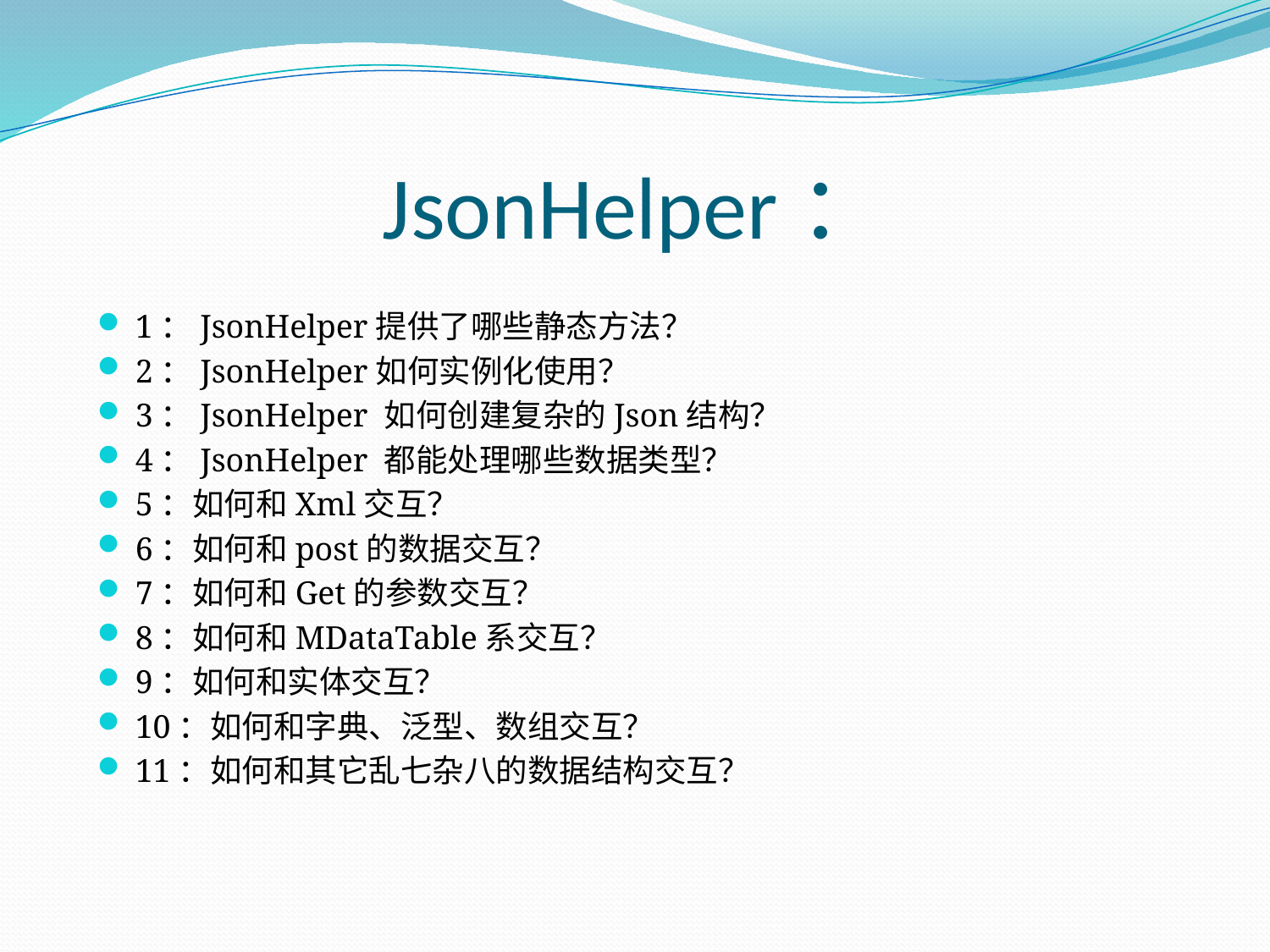

# JsonHelper：

1：JsonHelper提供了哪些静态方法？
2：JsonHelper如何实例化使用？
3：JsonHelper 如何创建复杂的Json结构？
4：JsonHelper 都能处理哪些数据类型？
5：如何和Xml交互？
6：如何和post的数据交互？
7：如何和Get的参数交互？
8：如何和MDataTable系交互？
9：如何和实体交互？
10：如何和字典、泛型、数组交互？
11：如何和其它乱七杂八的数据结构交互？